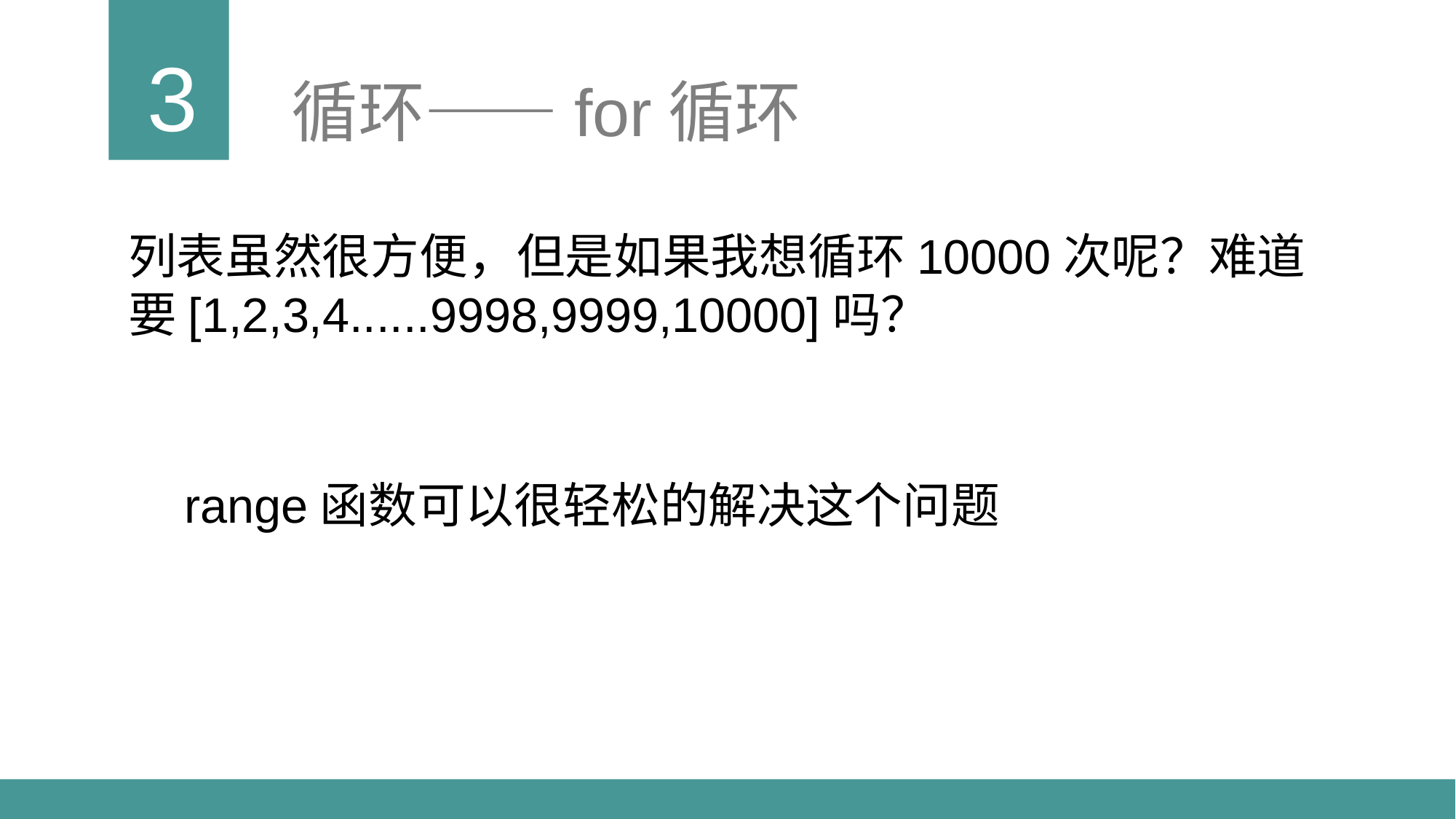

3
循环——for循环
列表虽然很方便，但是如果我想循环10000次呢？难道要[1,2,3,4......9998,9999,10000]吗？
range函数可以很轻松的解决这个问题